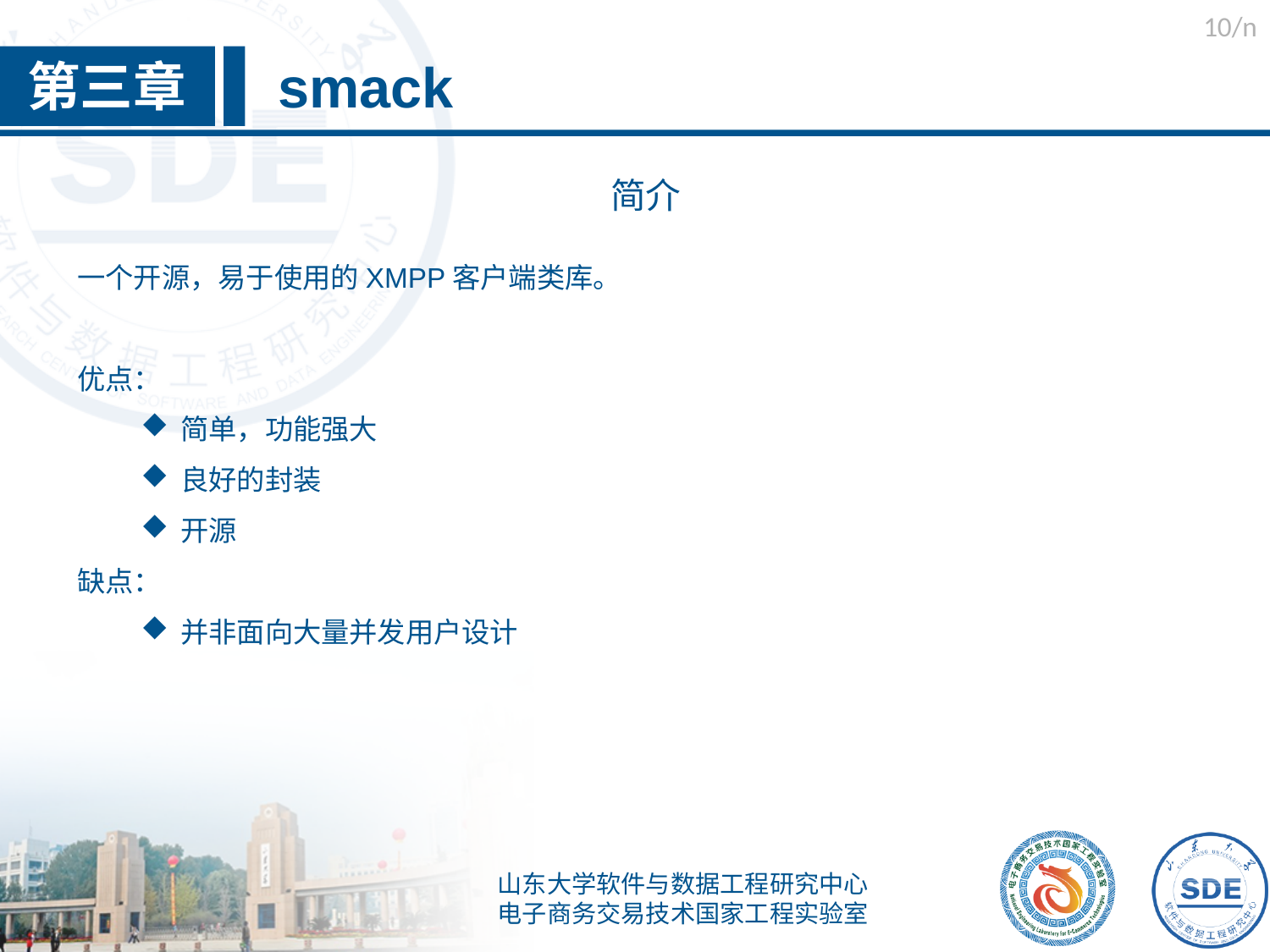

10/n
smack
第三章
简介
一个开源，易于使用的XMPP客户端类库。

优点：
简单，功能强大
良好的封装
开源
缺点：
并非面向大量并发用户设计